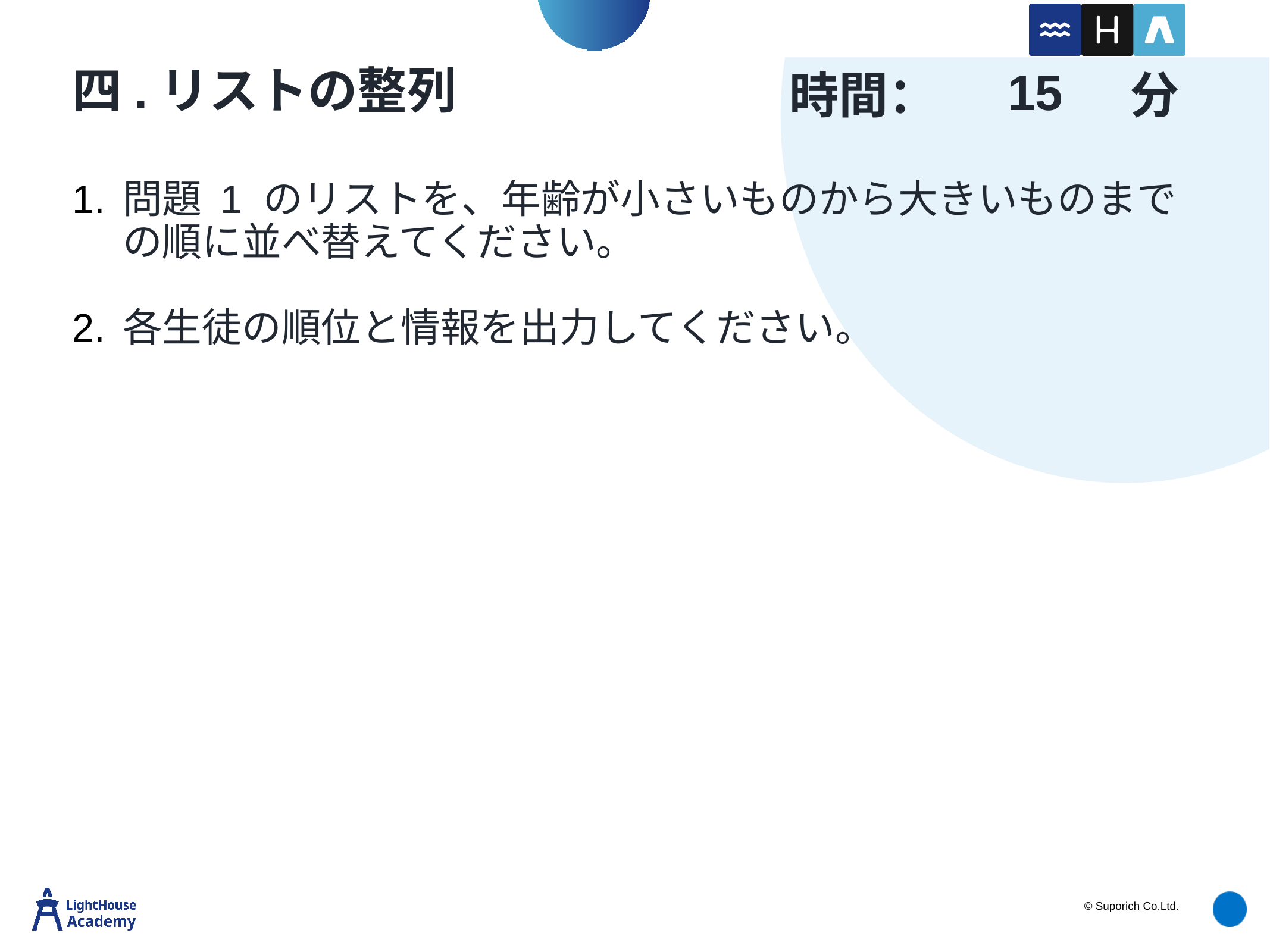

15
# 四.リストの整列
問題 1 のリストを、年齢が小さいものから大きいものまでの順に並べ替えてください。

各生徒の順位と情報を出力してください。